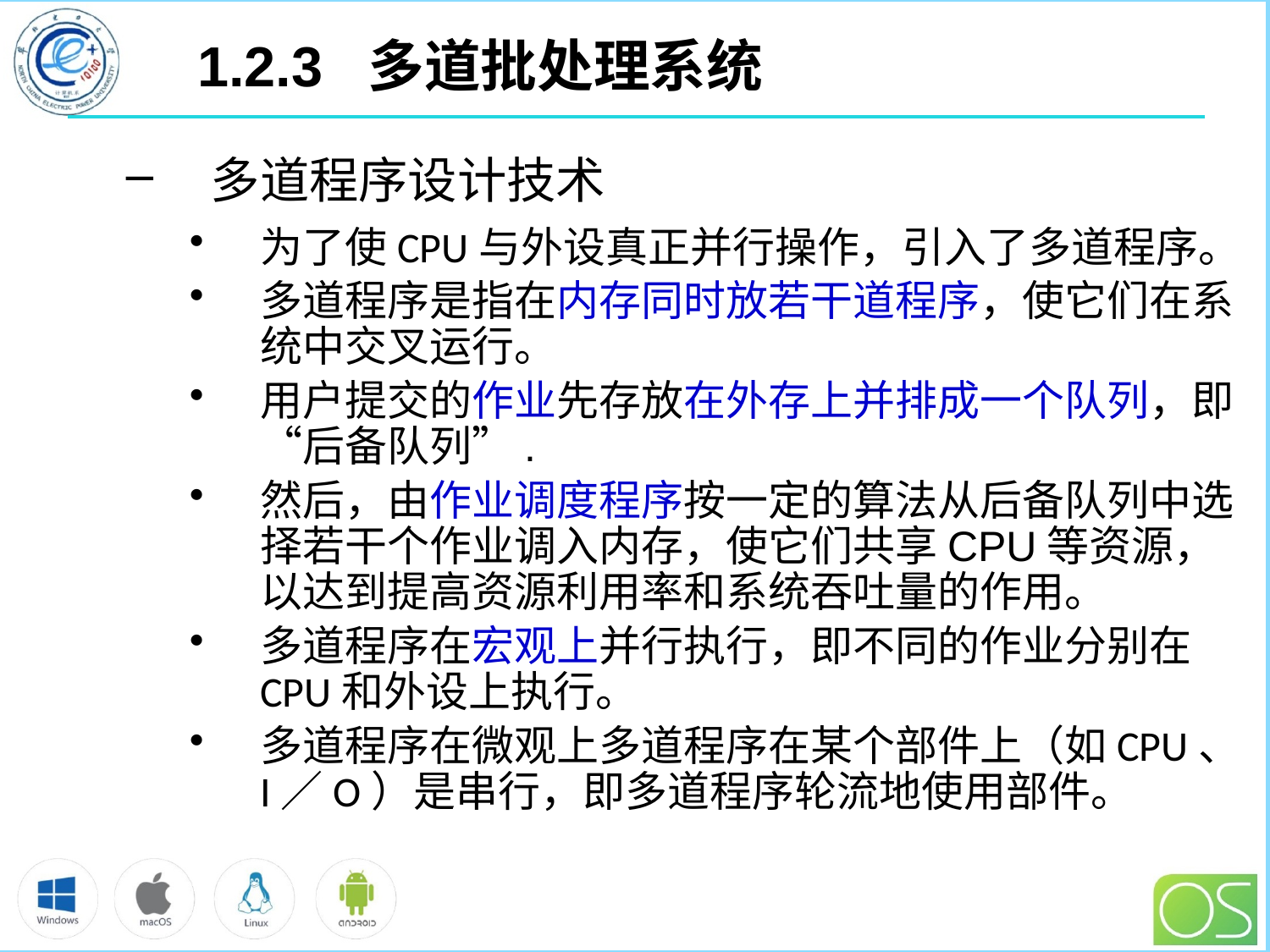

# 1.2.3  多道批处理系统
多道程序设计技术
为了使CPU与外设真正并行操作，引入了多道程序。
多道程序是指在内存同时放若干道程序，使它们在系统中交叉运行。
用户提交的作业先存放在外存上并排成一个队列，即“后备队列”.
然后，由作业调度程序按一定的算法从后备队列中选择若干个作业调入内存，使它们共享CPU等资源，以达到提高资源利用率和系统吞吐量的作用。
多道程序在宏观上并行执行，即不同的作业分别在CPU和外设上执行。
多道程序在微观上多道程序在某个部件上（如CPU、I／O）是串行，即多道程序轮流地使用部件。